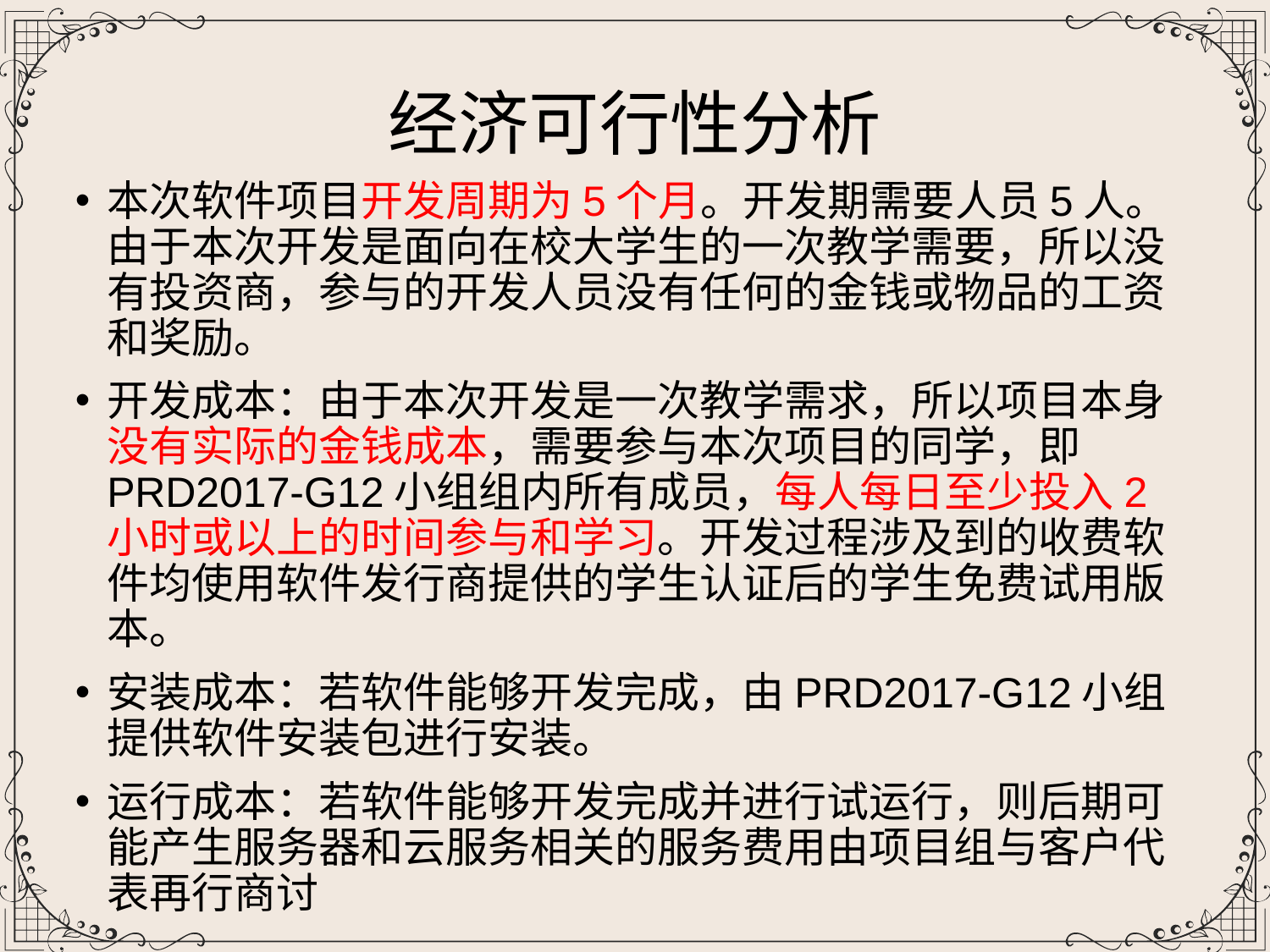

经济可行性分析
本次软件项目开发周期为5个月。开发期需要人员5人。由于本次开发是面向在校大学生的一次教学需要，所以没有投资商，参与的开发人员没有任何的金钱或物品的工资和奖励。
开发成本：由于本次开发是一次教学需求，所以项目本身没有实际的金钱成本，需要参与本次项目的同学，即PRD2017-G12小组组内所有成员，每人每日至少投入2小时或以上的时间参与和学习。开发过程涉及到的收费软件均使用软件发行商提供的学生认证后的学生免费试用版本。
安装成本：若软件能够开发完成，由PRD2017-G12小组提供软件安装包进行安装。
运行成本：若软件能够开发完成并进行试运行，则后期可能产生服务器和云服务相关的服务费用由项目组与客户代表再行商讨